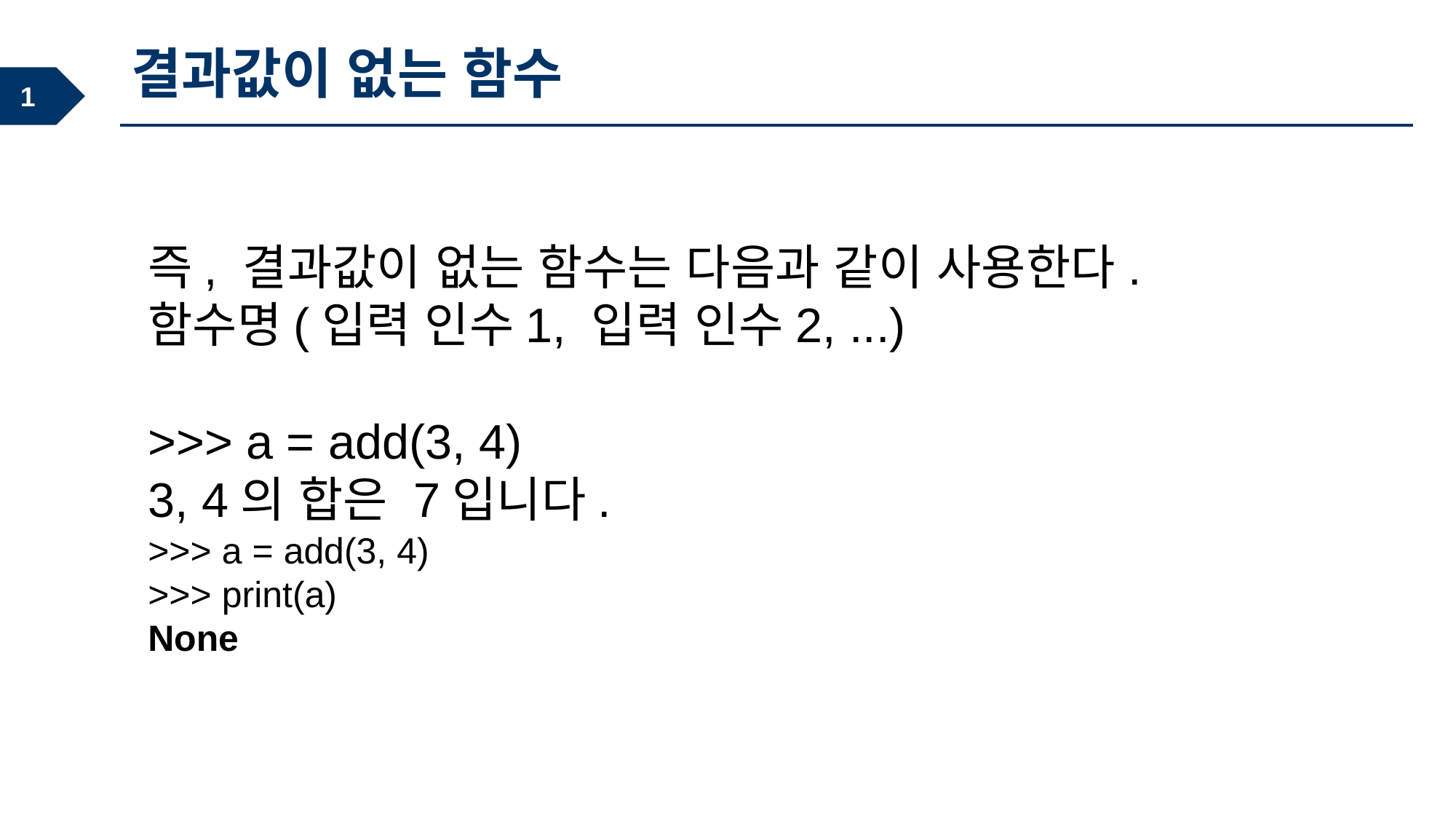

결과값이 없는 함수
즉, 결과값이 없는 함수는 다음과 같이 사용한다.
함수명(입력 인수1, 입력 인수2, ...)

>>> a = add(3, 4)
3, 4의 합은 7입니다.
>>> a = add(3, 4)
>>> print(a)
None